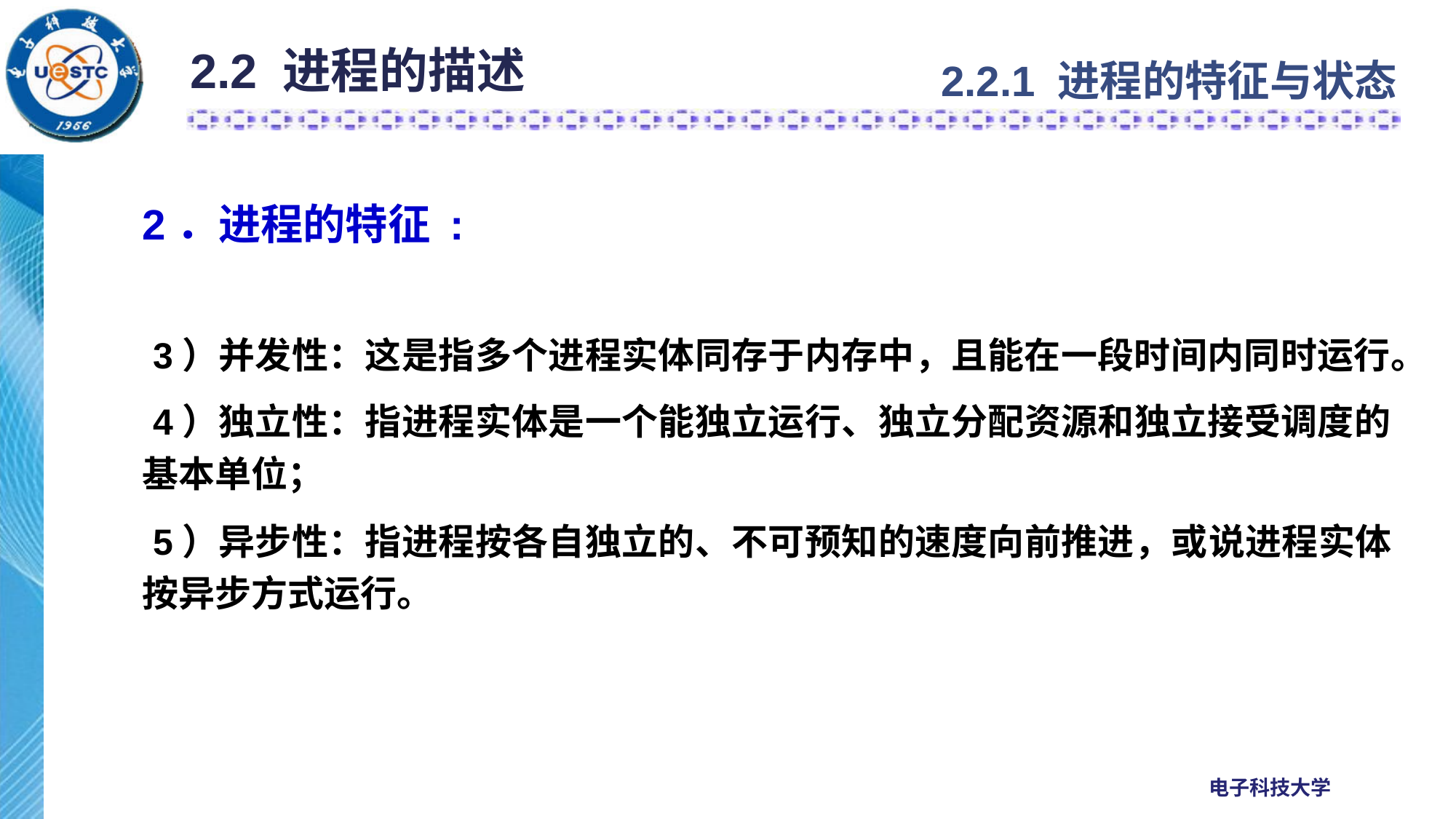

2.2 进程的描述
2.2.1 进程的特征与状态
2．进程的特征 :
 3）并发性：这是指多个进程实体同存于内存中，且能在一段时间内同时运行。
 4）独立性：指进程实体是一个能独立运行、独立分配资源和独立接受调度的基本单位；
 5）异步性：指进程按各自独立的、不可预知的速度向前推进，或说进程实体按异步方式运行。